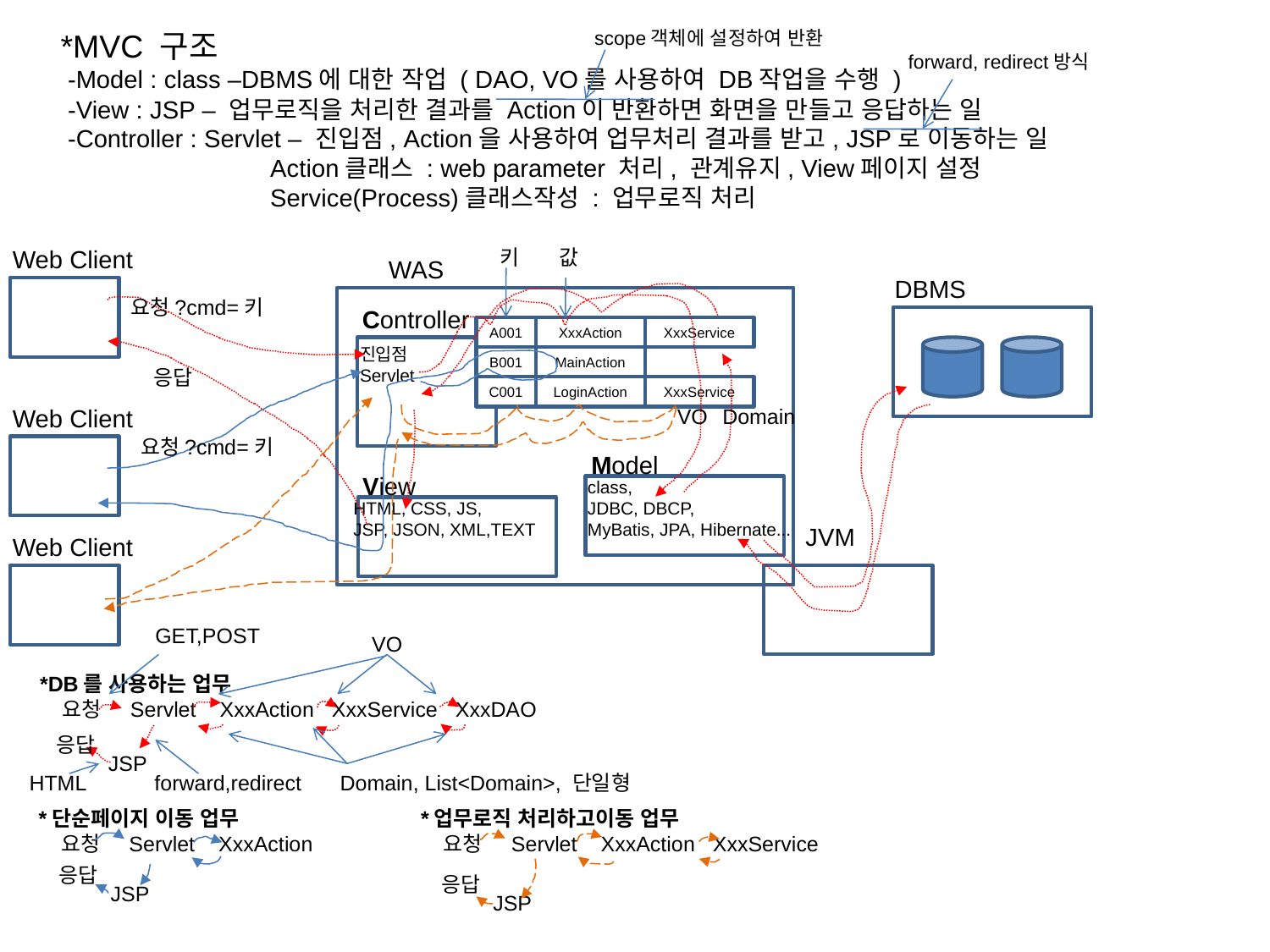

*MVC 구조
 -Model : class –DBMS에 대한 작업 ( DAO, VO를 사용하여 DB작업을 수행 )
 -View : JSP – 업무로직을 처리한 결과를 Action이 반환하면 화면을 만들고 응답하는 일
 -Controller : Servlet – 진입점, Action을 사용하여 업무처리 결과를 받고, JSP로 이동하는 일
                              Action클래스 : web parameter 처리, 관계유지, View페이지 설정
                              Service(Process)클래스작성 : 업무로직 처리
scope객체에 설정하여 반환
forward, redirect방식
Web Client
키
값
WAS
DBMS

요청?cmd=키

Controller

A001
XxxAction
XxxService
진입점
Servlet

B001
MainAction

응답

C001
LoginAction
XxxService

Web Client
VO
Domain

요청?cmd=키

Model
View
class,
JDBC, DBCP,
MyBatis, JPA, Hibernate...

HTML, CSS, JS,
JSP, JSON, XML,TEXT

JVM
Web Client

GET,POST
VO
*DB를 사용하는 업무
   요청    Servlet    XxxAction   XxxService   XxxDAO

응답

JSP

HTML
forward,redirect
Domain, List<Domain>, 단일형
*단순페이지 이동 업무
   요청    Servlet    XxxAction
*업무로직 처리하고이동 업무
   요청    Servlet    XxxAction   XxxService

응답

응답
JSP
JSP